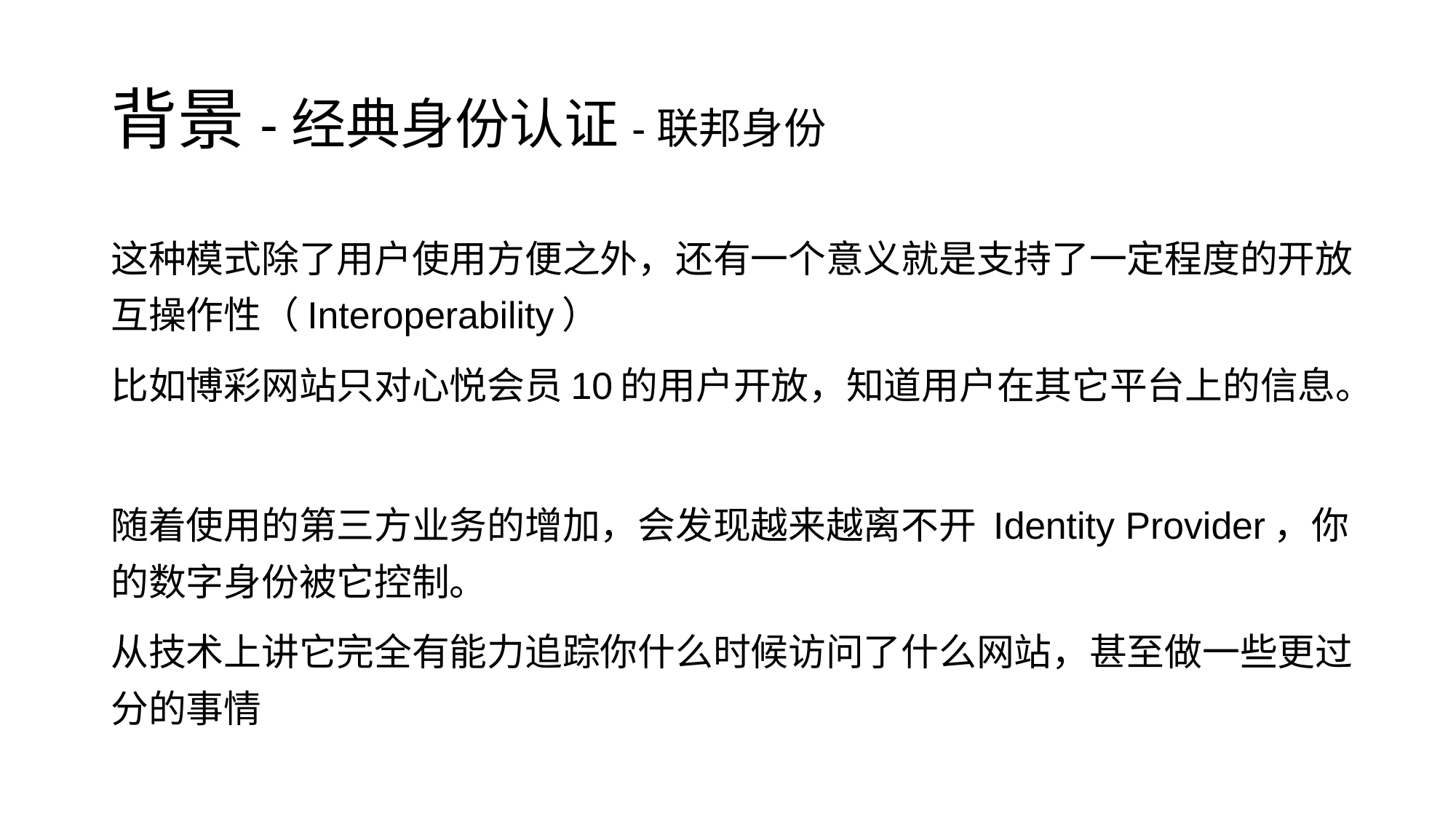

# 背景-经典身份认证-联邦身份
这种模式除了用户使用方便之外，还有一个意义就是支持了一定程度的开放互操作性（Interoperability）
比如博彩网站只对心悦会员10的用户开放，知道用户在其它平台上的信息。

随着使用的第三方业务的增加，会发现越来越离不开 Identity Provider，你的数字身份被它控制。
从技术上讲它完全有能力追踪你什么时候访问了什么网站，甚至做一些更过分的事情